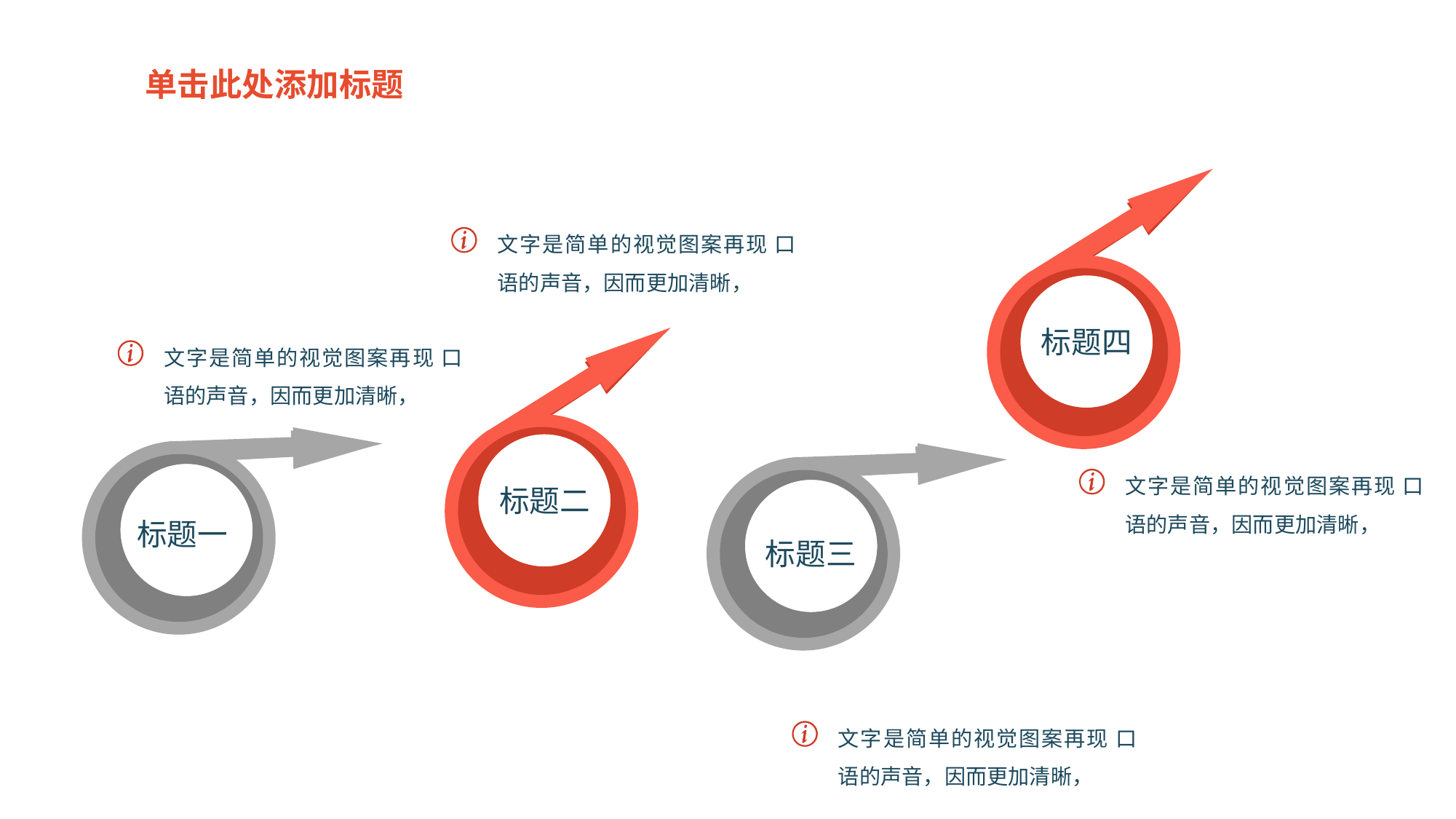

单击此处添加标题

文字是简单的视觉图案再现 口语的声音，因而更加清晰，

标题四
文字是简单的视觉图案再现 口语的声音，因而更加清晰，

文字是简单的视觉图案再现 口语的声音，因而更加清晰，

标题二
标题一
标题三
文字是简单的视觉图案再现 口语的声音，因而更加清晰，